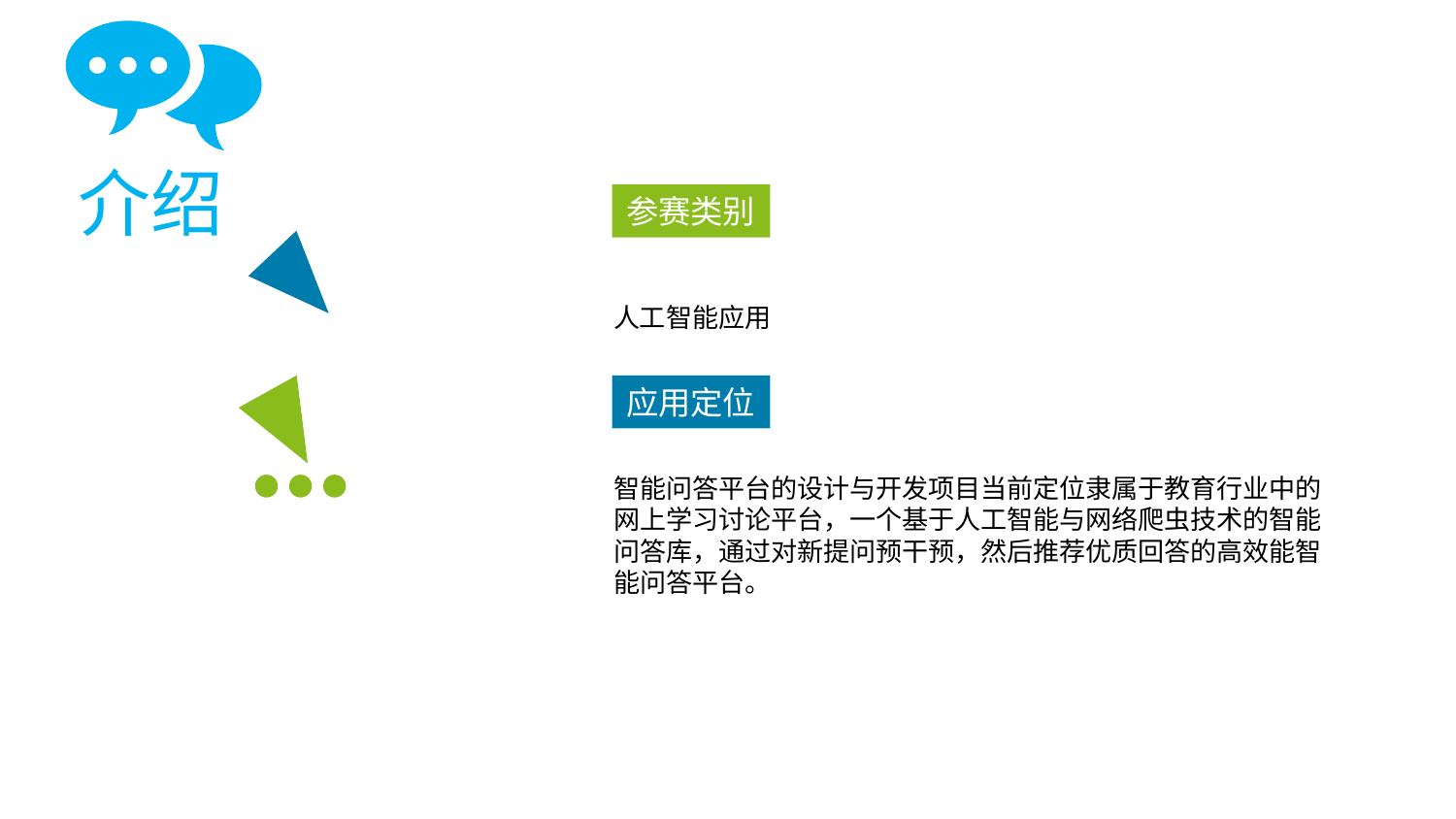

介绍
参赛类别

人工智能应用

应用定位

智能问答平台的设计与开发项目当前定位隶属于教育行业中的网上学习讨论平台，一个基于人工智能与网络爬虫技术的智能问答库，通过对新提问预干预，然后推荐优质回答的高效能智能问答平台。